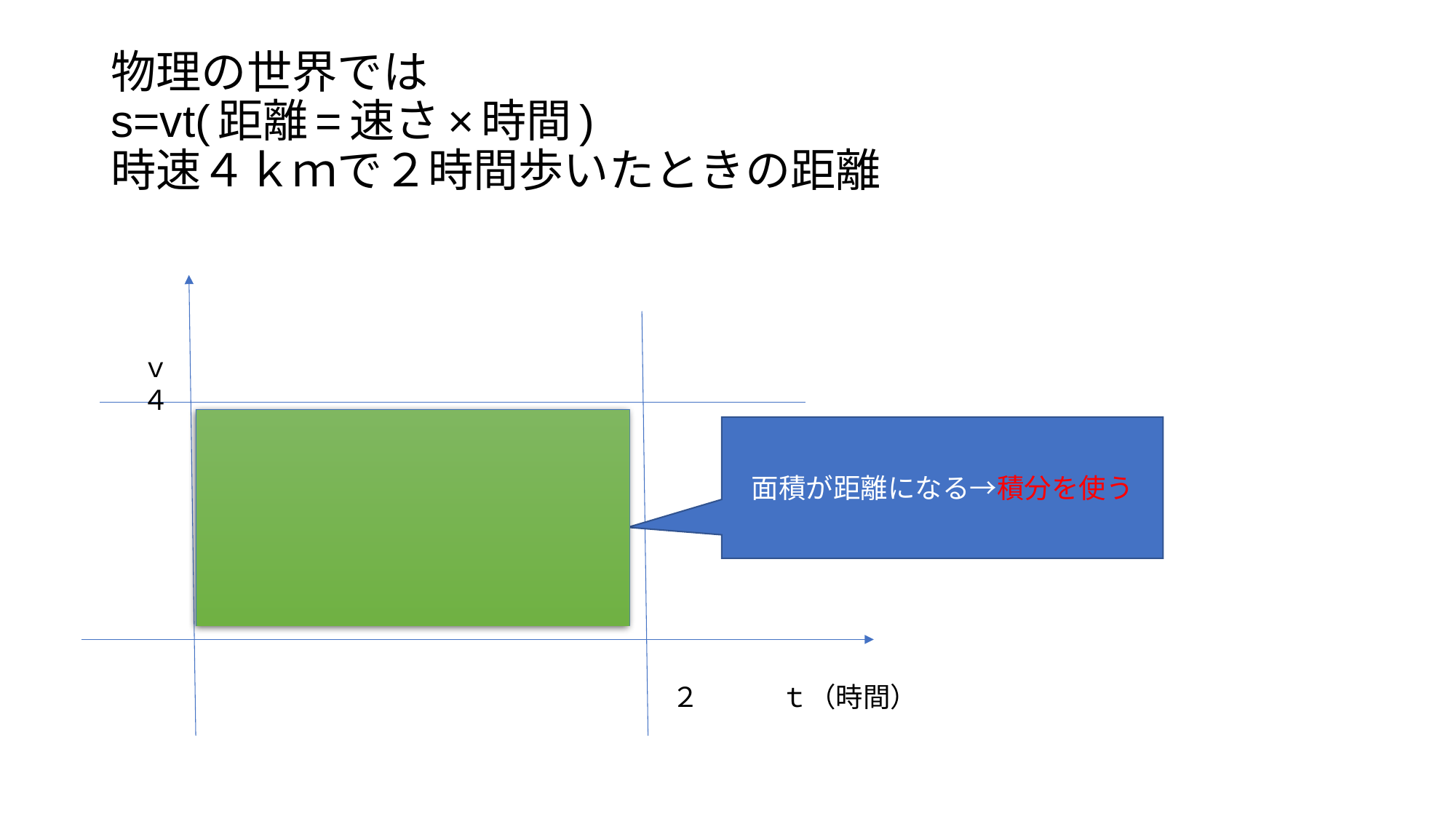

# 物理の世界では s=vt(距離=速さ×時間) 時速４ｋｍで２時間歩いたときの距離
ｖ
４

面積が距離になる→積分を使う
２　　　ｔ（時間）